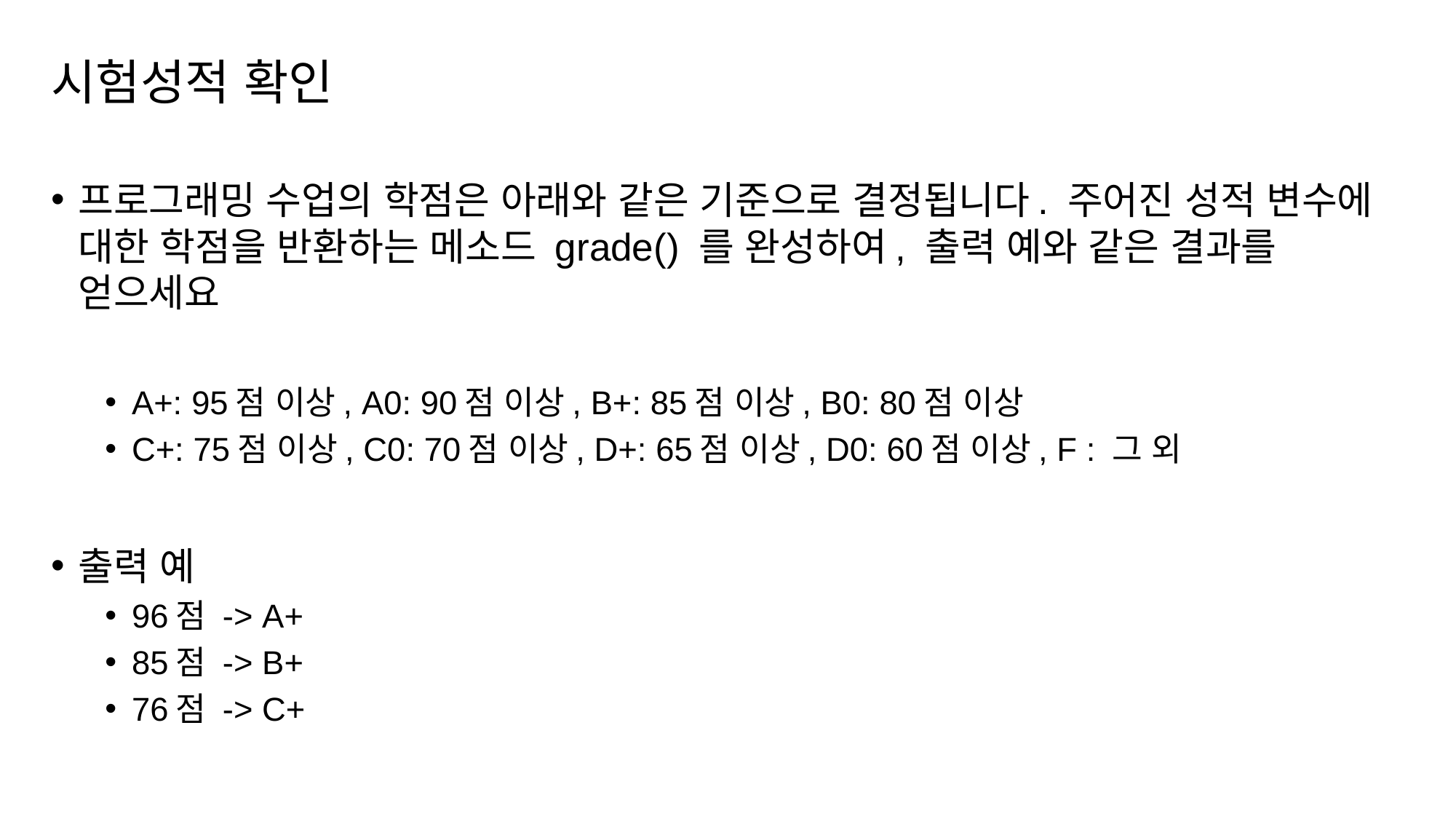

# 시험성적 확인
프로그래밍 수업의 학점은 아래와 같은 기준으로 결정됩니다. 주어진 성적 변수에 대한 학점을 반환하는 메소드 grade() 를 완성하여, 출력 예와 같은 결과를 얻으세요

A+: 95점 이상, A0: 90점 이상, B+: 85점 이상, B0: 80점 이상
C+: 75점 이상, C0: 70점 이상, D+: 65점 이상, D0: 60점 이상, F : 그 외

출력 예
96점 -> A+
85점 -> B+
76점 -> C+